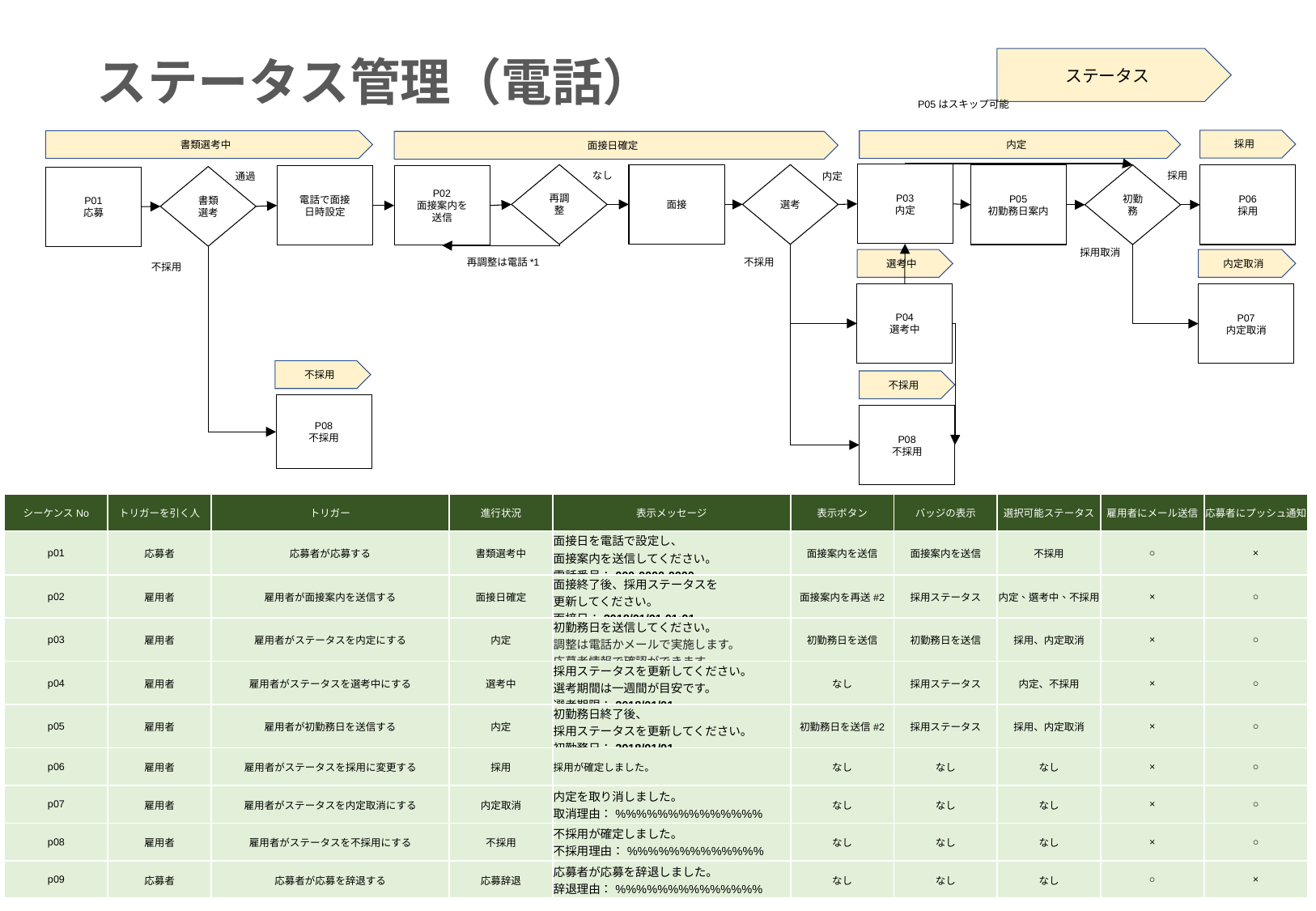

ステータス管理（電話）
ステータス
P05はスキップ可能
採用
書類選考中
内定
面接日確定
なし
採用
P03
内定
通過
内定
選考
面接
再調整
P06
採用
P05
初勤務日案内
初勤務
電話で面接
日時設定
P02
面接案内を
送信
書類
選考
P01
応募
採用取消
選考中
内定取消
再調整は電話*1
不採用
不採用
P04
選考中
P07
内定取消
不採用
不採用
P08
不採用
P08
不採用
| シーケンスNo | トリガーを引く人 | トリガー | 進行状況 | 表示メッセージ | 表示ボタン | バッジの表示 | 選択可能ステータス | 雇用者にメール送信 | 応募者にプッシュ通知 |
| --- | --- | --- | --- | --- | --- | --- | --- | --- | --- |
| p01 | 応募者 | 応募者が応募する | 書類選考中 | 面接日を電話で設定し、 面接案内を送信してください。 電話番号：000-0000-0000 | 面接案内を送信 | 面接案内を送信 | 不採用 | ○ | × |
| p02 | 雇用者 | 雇用者が面接案内を送信する | 面接日確定 | 面接終了後、採用ステータスを 更新してください。 面接日：2018/01/01 01:01 | 面接案内を再送#2 | 採用ステータス | 内定、選考中、不採用 | × | ○ |
| p03 | 雇用者 | 雇用者がステータスを内定にする | 内定 | 初勤務日を送信してください。 調整は電話かメールで実施します。 応募者情報で確認ができます。 | 初勤務日を送信 | 初勤務日を送信 | 採用、内定取消 | × | ○ |
| p04 | 雇用者 | 雇用者がステータスを選考中にする | 選考中 | 採用ステータスを更新してください。 選考期間は一週間が目安です。 選考期限：2018/01/01 | なし | 採用ステータス | 内定、不採用 | × | ○ |
| p05 | 雇用者 | 雇用者が初勤務日を送信する | 内定 | 初勤務日終了後、 採用ステータスを更新してください。 初勤務日：2018/01/01 | 初勤務日を送信#2 | 採用ステータス | 採用、内定取消 | × | ○ |
| p06 | 雇用者 | 雇用者がステータスを採用に変更する | 採用 | 採用が確定しました。 | なし | なし | なし | × | ○ |
| p07 | 雇用者 | 雇用者がステータスを内定取消にする | 内定取消 | 内定を取り消しました。 取消理由：%%%%%%%%%%%%%% | なし | なし | なし | × | ○ |
| p08 | 雇用者 | 雇用者がステータスを不採用にする | 不採用 | 不採用が確定しました。 不採用理由：%%%%%%%%%%%%% | なし | なし | なし | × | ○ |
| p09 | 応募者 | 応募者が応募を辞退する | 応募辞退 | 応募者が応募を辞退しました。 辞退理由：%%%%%%%%%%%%%% | なし | なし | なし | ○ | × |
*1　再調整は雇用者・応募者どちらからも行うことができる。いずれの場合も、電話でのコミュニケーションとなる
*　  電話応募の場合、応募辞退は電話のみ。つまり、システム上に応募辞退の申し入れの機能は持たせない。